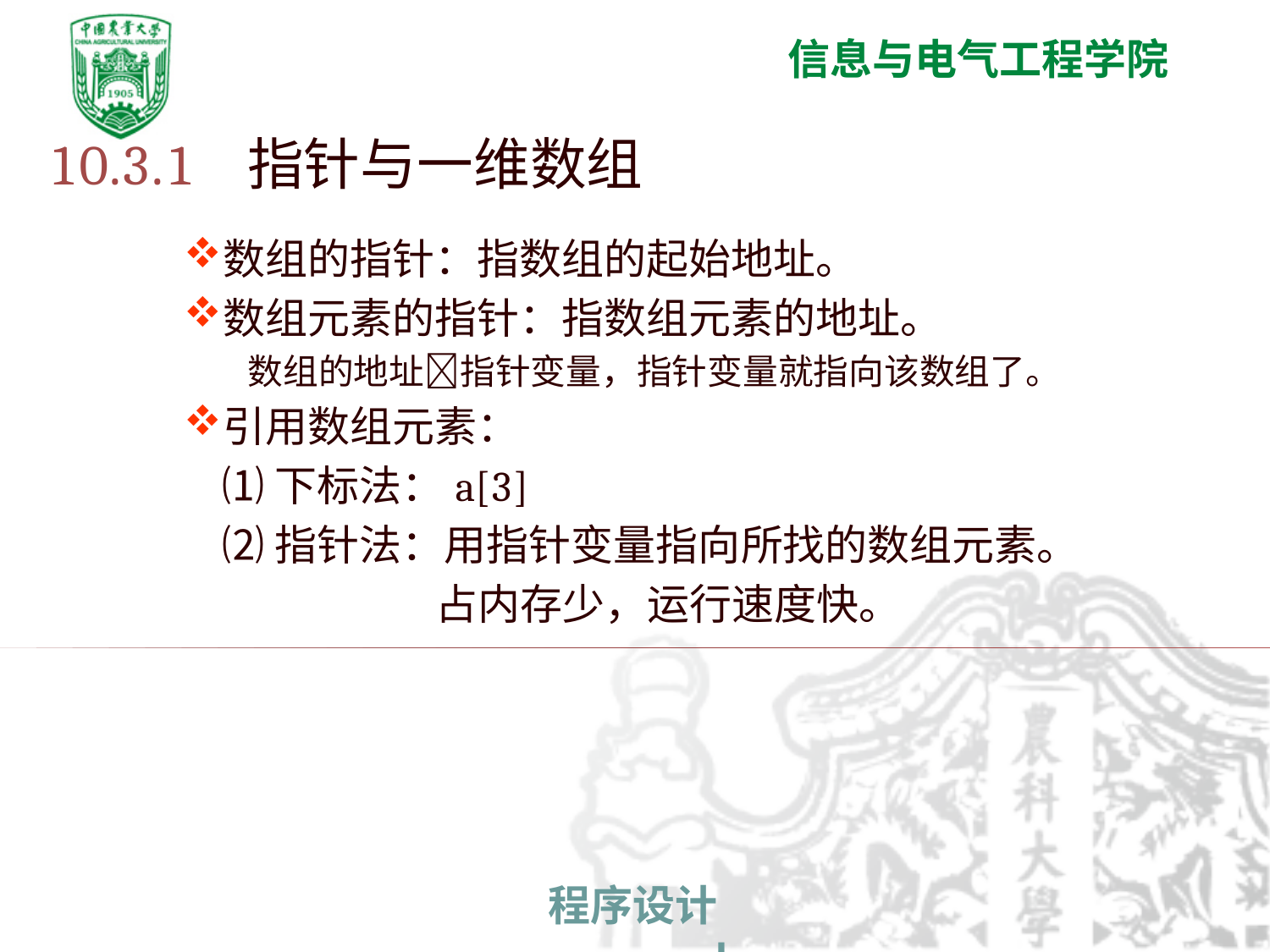

10.3.1  指针与一维数组
数组的指针：指数组的起始地址。
数组元素的指针：指数组元素的地址。
数组的地址→指针变量，指针变量就指向该数组了。
引用数组元素：
    ⑴下标法：a[3]
    ⑵指针法：用指针变量指向所找的数组元素。
            占内存少，运行速度快。